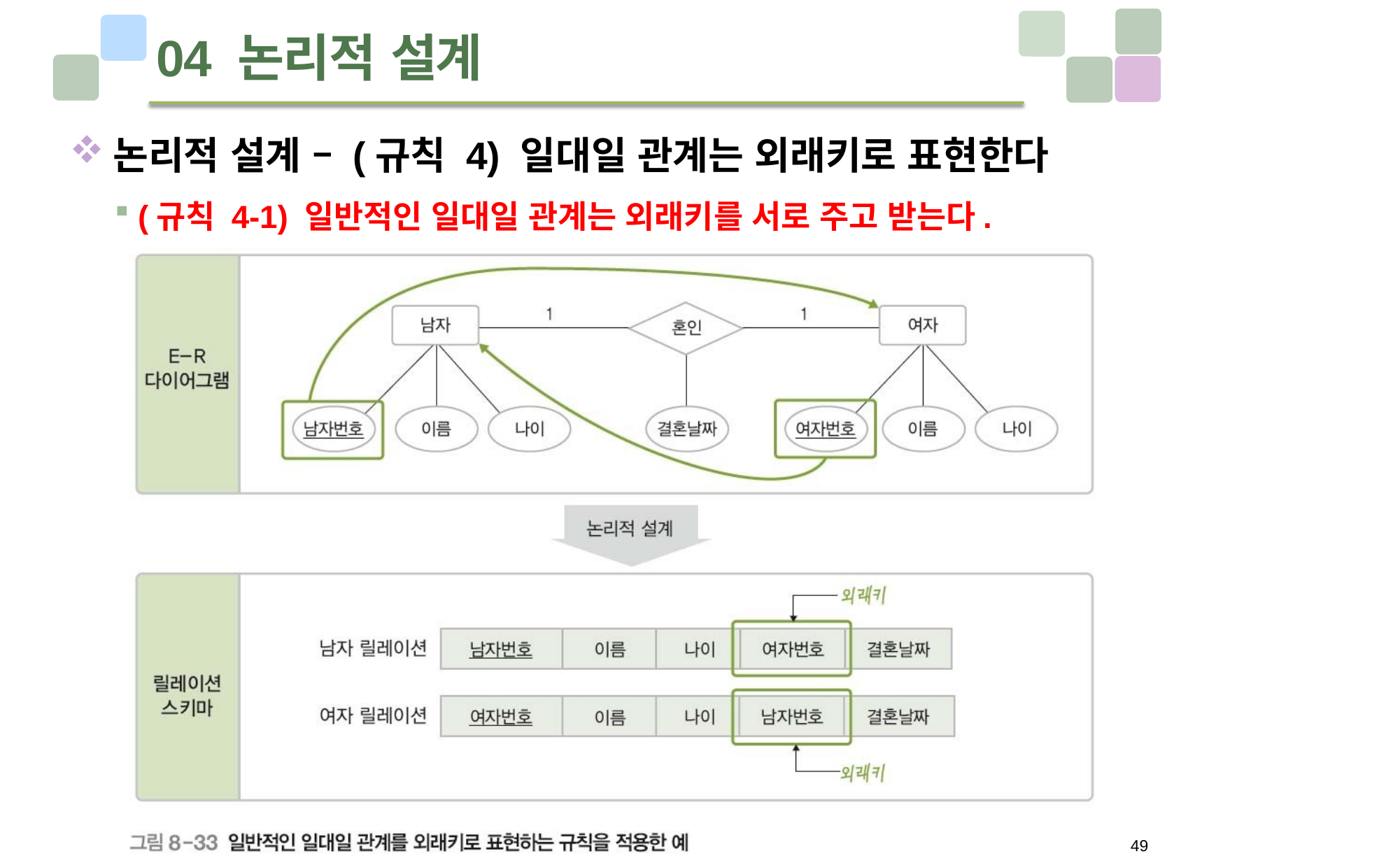

# 04 논리적 설계
논리적 설계 – (규칙 4) 일대일 관계는 외래키로 표현한다
(규칙 4-1) 일반적인 일대일 관계는 외래키를 서로 주고 받는다.

49